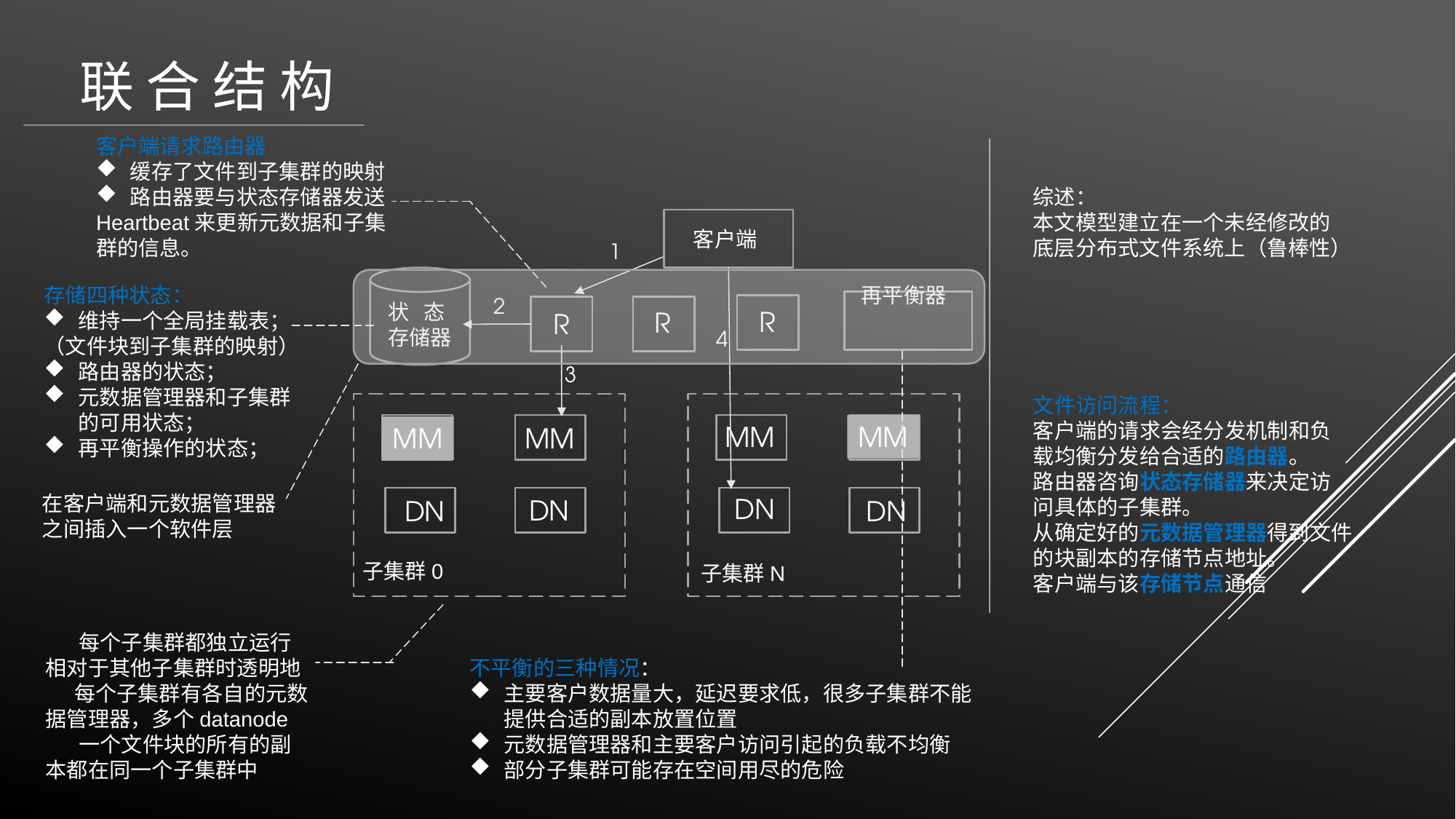

联 合 结 构
客户端请求路由器
缓存了文件到子集群的映射
路由器要与状态存储器发送
Heartbeat来更新元数据和子集群的信息。
综述：
本文模型建立在一个未经修改的
底层分布式文件系统上（鲁棒性）

客户端
1

存储四种状态：
维持一个全局挂载表；
（文件块到子集群的映射）
路由器的状态；
元数据管理器和子集群的可用状态；
再平衡操作的状态；
再平衡器
2

状   态
存储器

R
R
R
4
3
文件访问流程：
客户端的请求会经分发机制和负
载均衡分发给合适的路由器。
路由器咨询状态存储器来决定访
问具体的子集群。
从确定好的元数据管理器得到文件
的块副本的存储节点地址。
客户端与该存储节点通信

MM

MM

MM
MM
在客户端和元数据管理器
之间插入一个软件层
DN

DN
DN
DN
子集群0
子集群N
      每个子集群都独立运行
相对于其他子集群时透明地
     每个子集群有各自的元数
据管理器，多个datanode
      一个文件块的所有的副
本都在同一个子集群中
不平衡的三种情况：
主要客户数据量大，延迟要求低，很多子集群不能提供合适的副本放置位置
元数据管理器和主要客户访问引起的负载不均衡
部分子集群可能存在空间用尽的危险